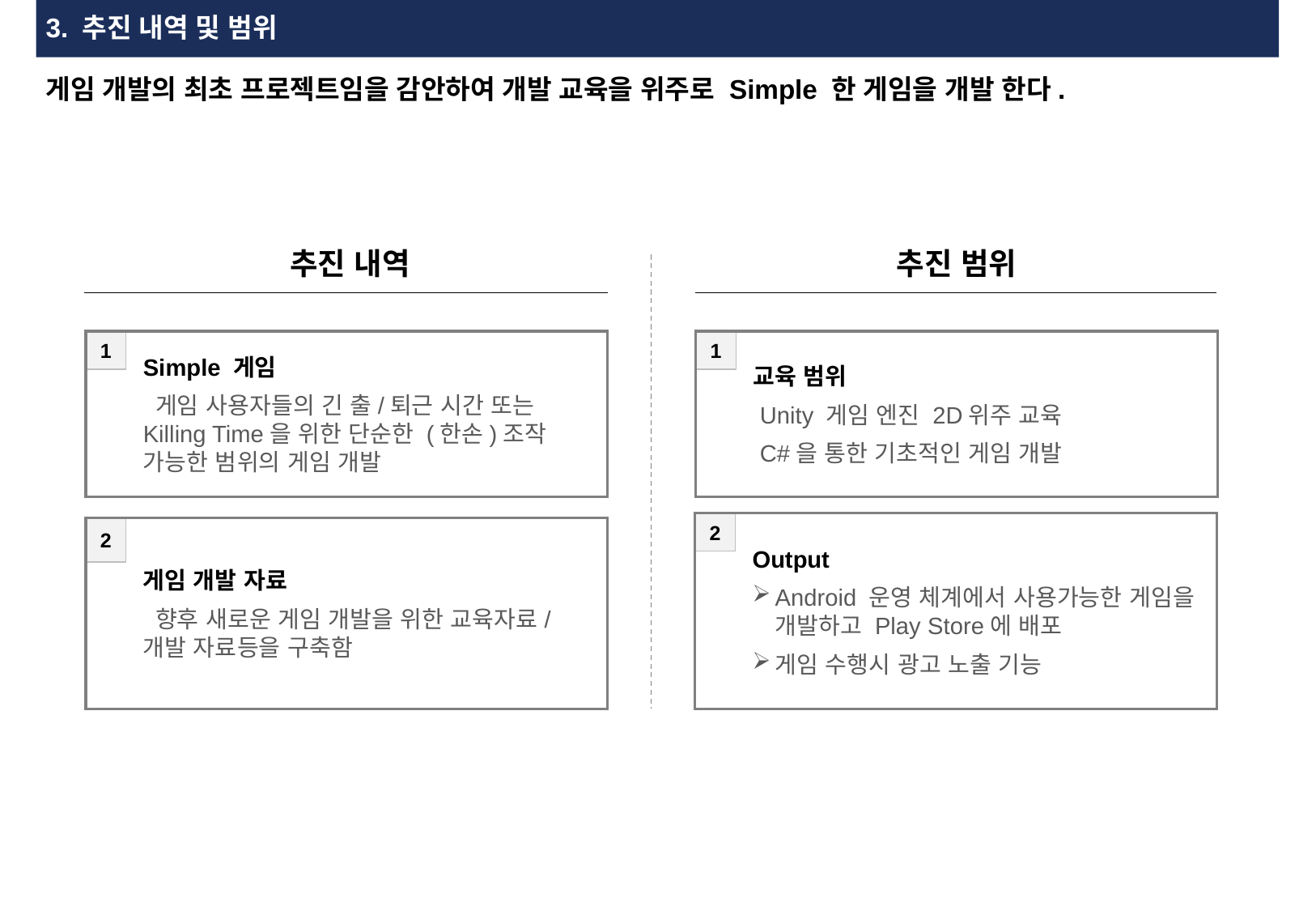

# 3. 추진 내역 및 범위
게임 개발의 최초 프로젝트임을 감안하여 개발 교육을 위주로 Simple 한 게임을 개발 한다.
추진 내역
추진 범위
1
Simple 게임
 게임 사용자들의 긴 출/퇴근 시간 또는 Killing Time을 위한 단순한 (한손)조작 가능한 범위의 게임 개발
1
교육 범위
 Unity 게임 엔진 2D위주 교육
 C#을 통한 기초적인 게임 개발
2
Output
Android 운영 체계에서 사용가능한 게임을 개발하고 Play Store에 배포
게임 수행시 광고 노출 기능
2
게임 개발 자료
 향후 새로운 게임 개발을 위한 교육자료/개발 자료등을 구축함